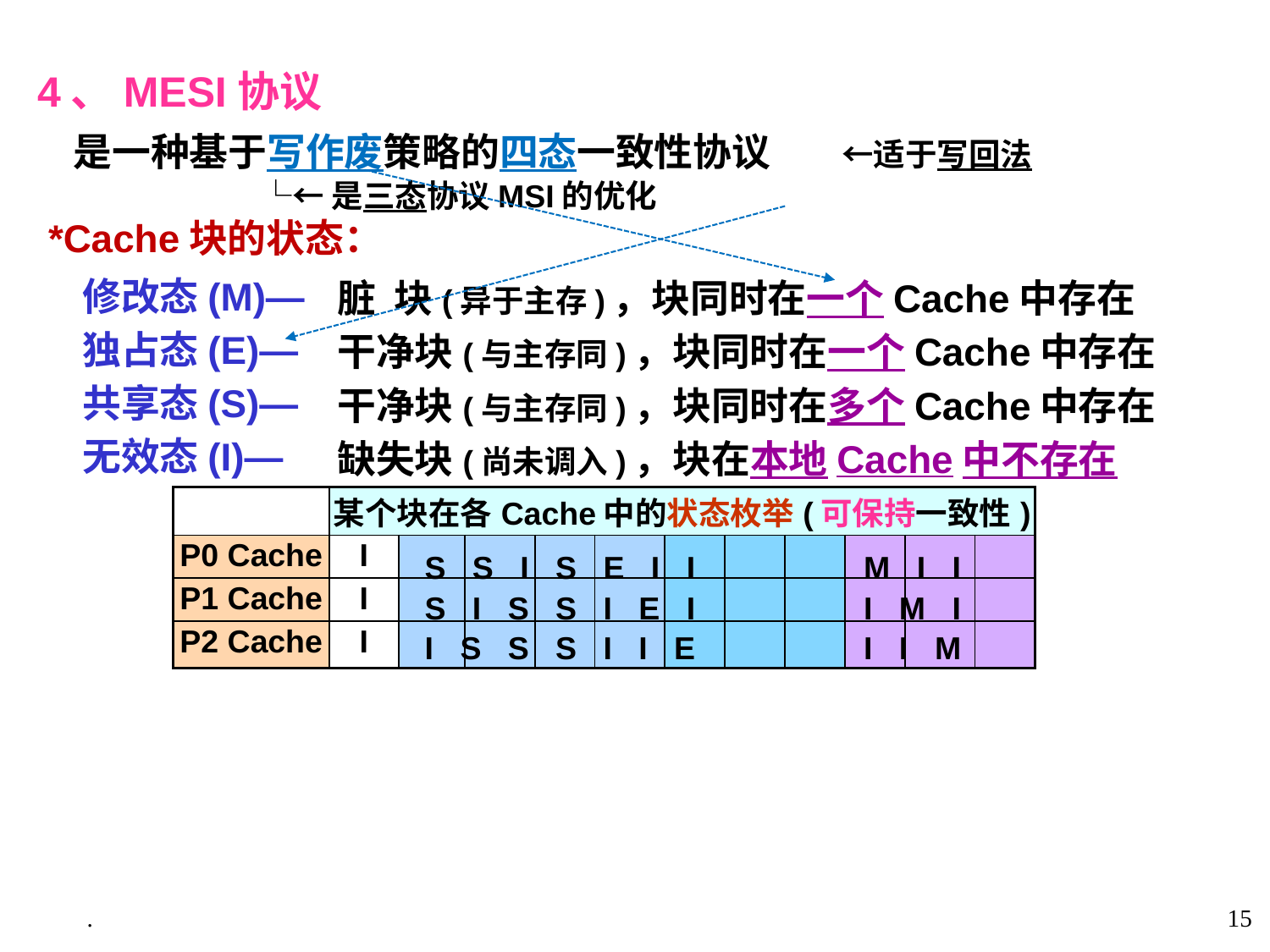

4、MESI协议
   是一种基于写作废策略的四态一致性协议        ←适于写回法
                               └←是三态协议MSI的优化
 *Cache块的状态：
    修改态(M)—
    独占态(E)—
    共享态(S)—
    无效态(I)—
脏  块(异于主存)，块同时在一个Cache中存在
干净块(与主存同)，块同时在一个Cache中存在
干净块(与主存同)，块同时在多个Cache中存在
缺失块(尚未调入)，块在本地Cache中不存在
|  | 某个块在各Cache中的状态枚举(可保持一致性) |  |  |  |  |  |  |  |  |  |  |
| --- | --- | --- | --- | --- | --- | --- | --- | --- | --- | --- | --- |
| P0 Cache | I |  |  |  |  |  |  |  |  |  |  |
| P1 Cache | I |  |  |  |  |  |  |  |  |  |  |
| P2 Cache | I |  |  |  |  |  |  |  |  |  |  |
S   S   I   S   E   I   I
S   I   S   S   I   E   I
I   S   S   S   I   I   E
M   I   I
I   M   I
I   I   M
.
15